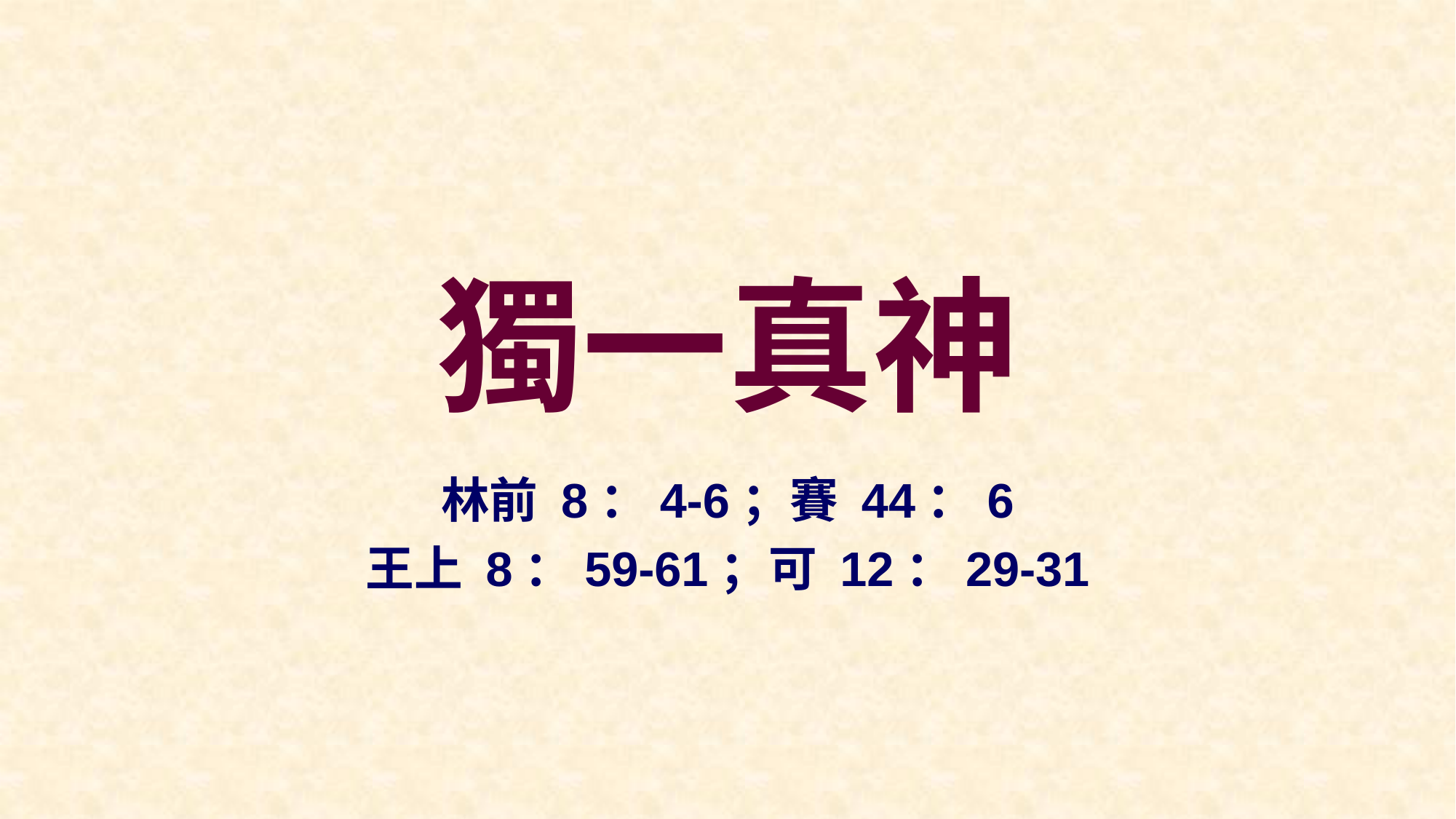

# 獨一真神
林前 8：4-6；賽 44：6
王上 8：59-61；可 12：29-31